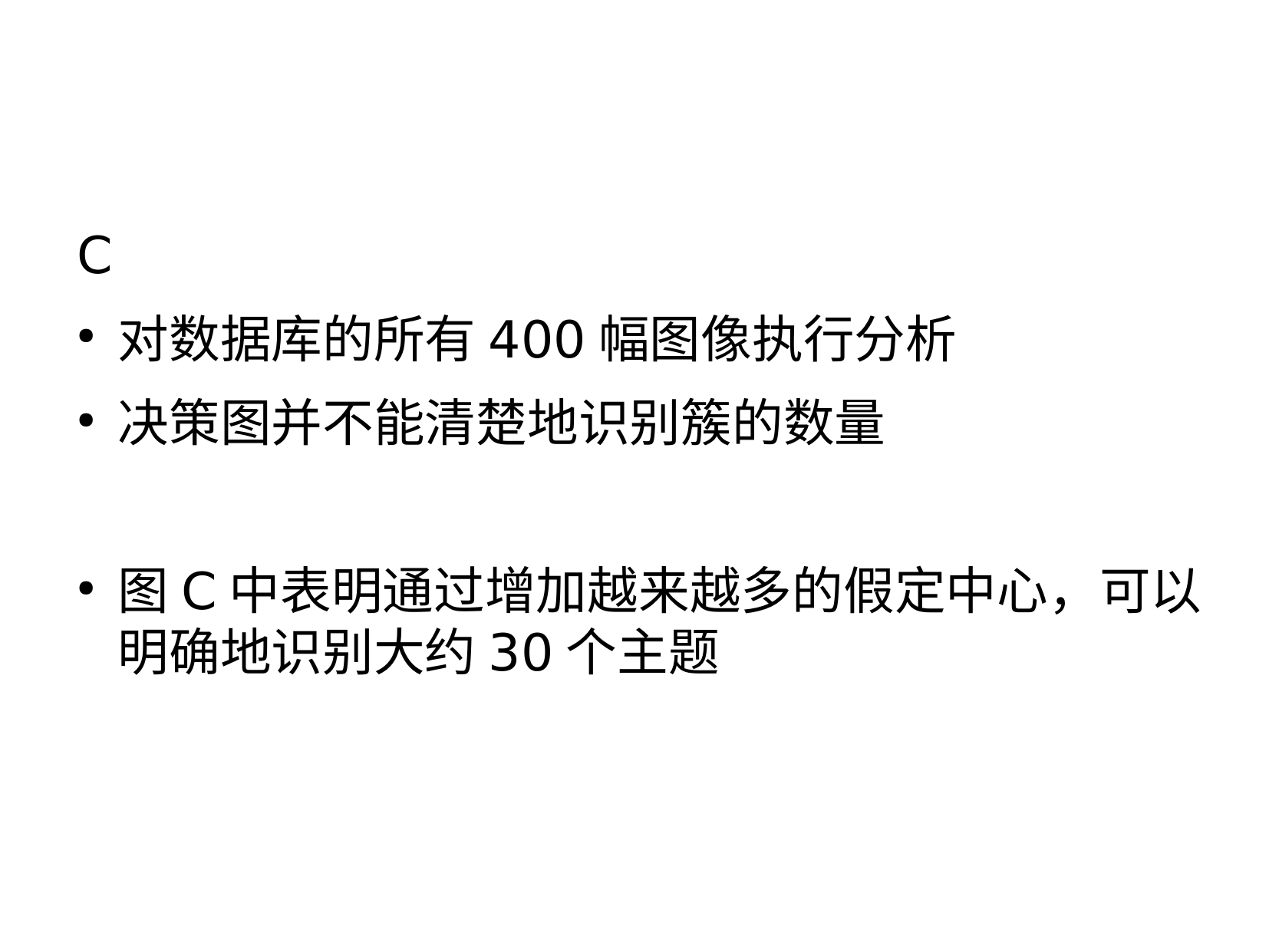

C
对数据库的所有400幅图像执行分析
决策图并不能清楚地识别簇的数量

图C中表明通过增加越来越多的假定中心，可以明确地识别大约30个主题